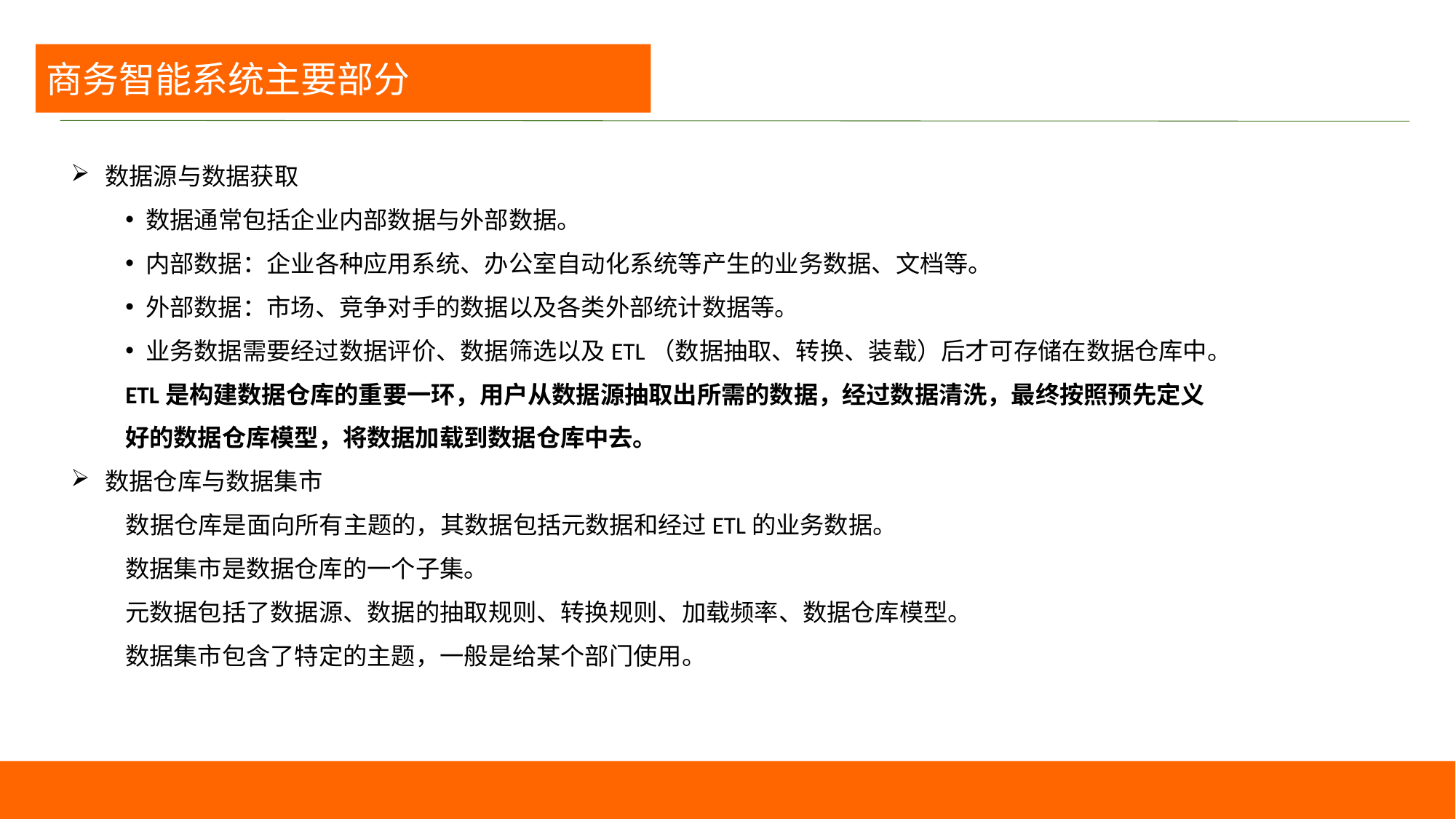

商务智能系统主要部分
数据源与数据获取
数据通常包括企业内部数据与外部数据。
内部数据：企业各种应用系统、办公室自动化系统等产生的业务数据、文档等。
外部数据：市场、竞争对手的数据以及各类外部统计数据等。
业务数据需要经过数据评价、数据筛选以及ETL（数据抽取、转换、装载）后才可存储在数据仓库中。
ETL是构建数据仓库的重要一环，用户从数据源抽取出所需的数据，经过数据清洗，最终按照预先定义好的数据仓库模型，将数据加载到数据仓库中去。
数据仓库与数据集市
         数据仓库是面向所有主题的，其数据包括元数据和经过ETL的业务数据。
数据集市是数据仓库的一个子集。
元数据包括了数据源、数据的抽取规则、转换规则、加载频率、数据仓库模型。
数据集市包含了特定的主题，一般是给某个部门使用。

13